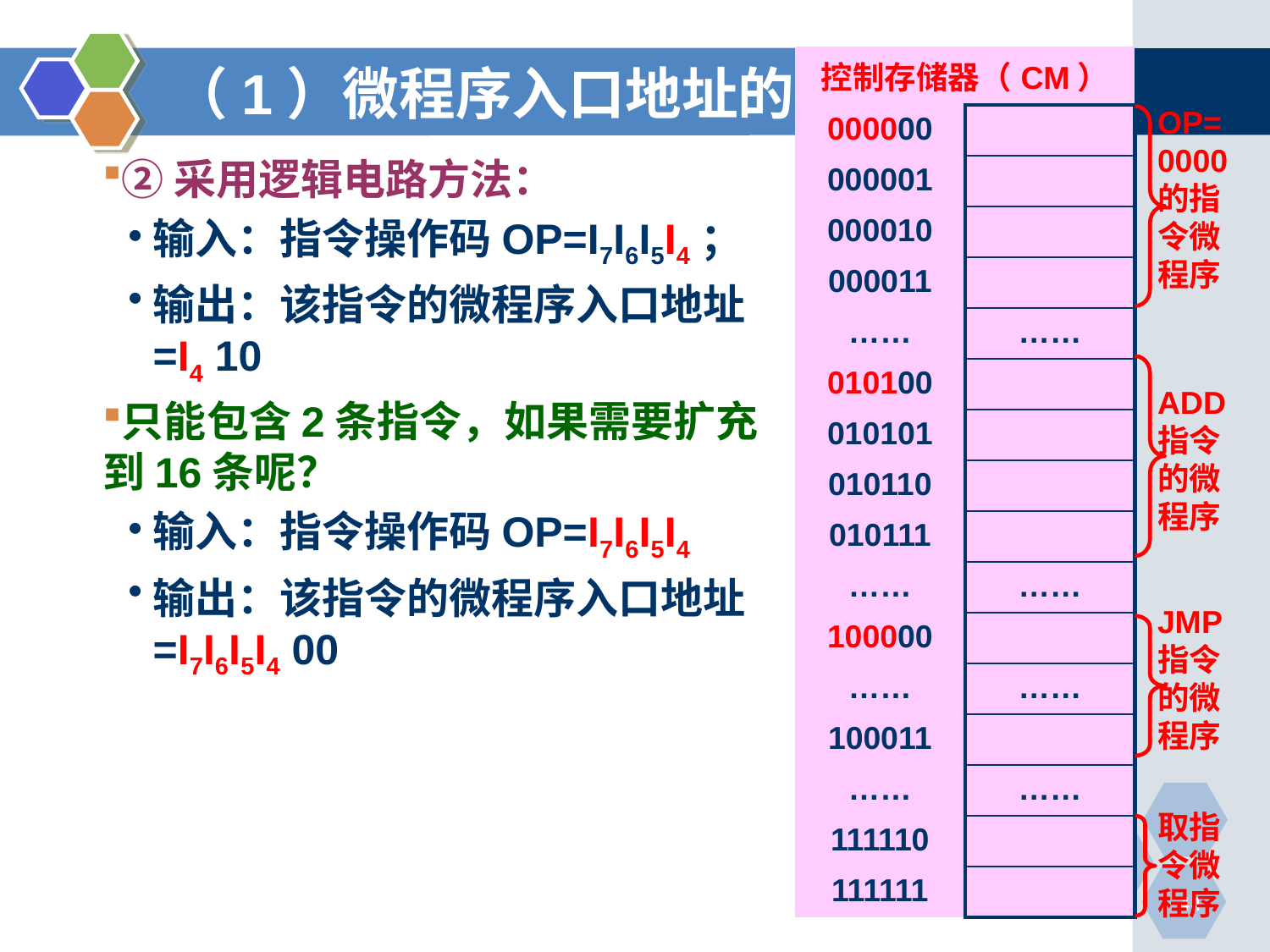

| 控制存储器（CM） |  |
| --- | --- |
| 000000 |  |
| 000001 |  |
| 000010 |  |
| 000011 |  |
| …… | …… |
| 010100 |  |
| 010101 |  |
| 010110 |  |
| 010111 |  |
| …… | …… |
| 100000 |  |
| …… | …… |
| 100011 |  |
| …… | …… |
| 111110 |  |
| 111111 |  |
# （1）微程序入口地址的产生
OP=0000的指令微程序

②采用逻辑电路方法：
输入：指令操作码OP=I7I6I5I4；
输出：该指令的微程序入口地址=I4 10
只能包含2条指令，如果需要扩充到16条呢？
输入：指令操作码OP=I7I6I5I4
输出：该指令的微程序入口地址=I7I6I5I4 00

ADD指令的微程序
JMP指令的微程序

取指令微程序

44